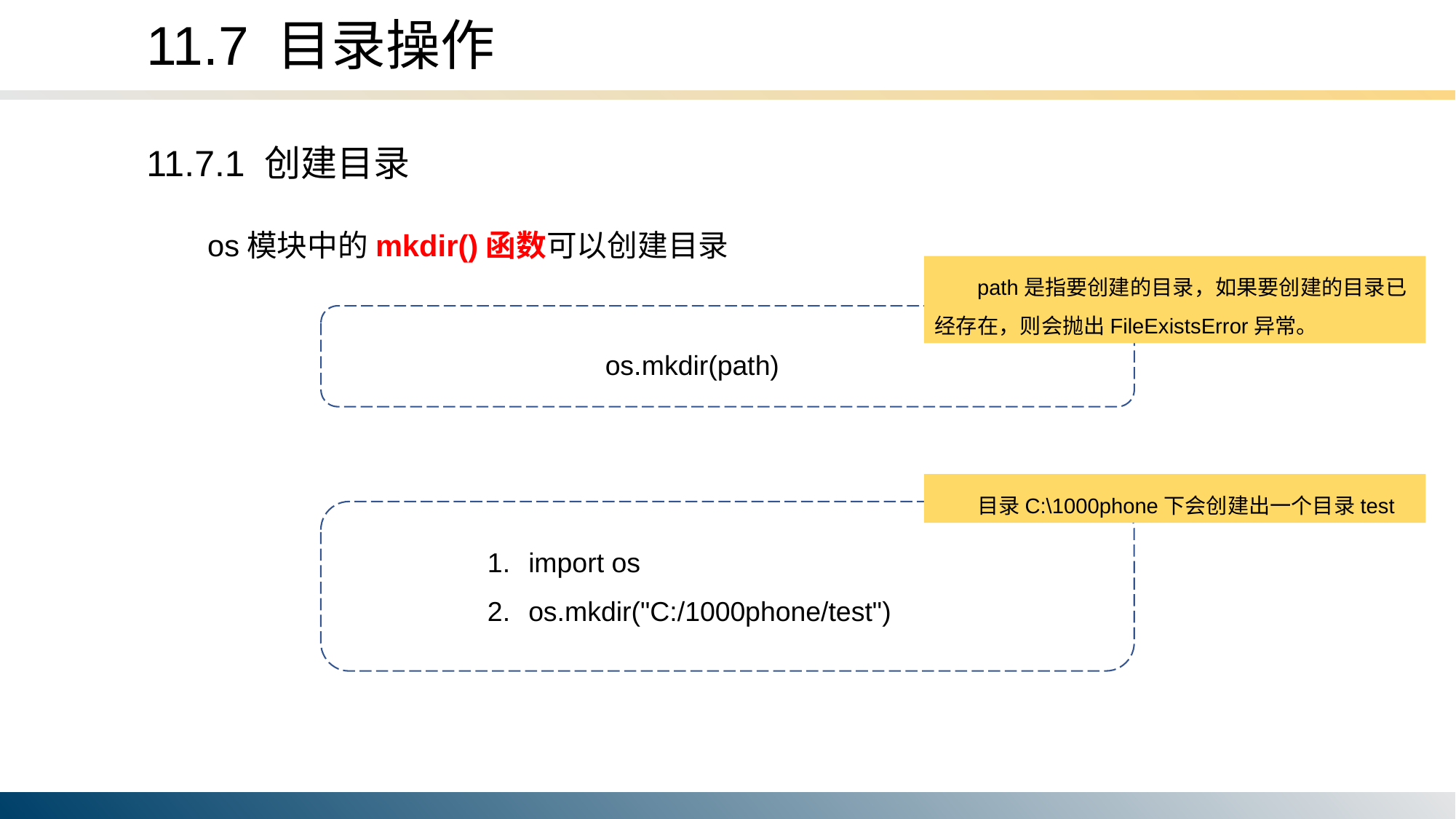

11.7 目录操作
11.7.1 创建目录
os模块中的mkdir()函数可以创建目录
path是指要创建的目录，如果要创建的目录已经存在，则会抛出FileExistsError异常。

os.mkdir(path)
目录C:\1000phone下会创建出一个目录test

import os
os.mkdir("C:/1000phone/test")